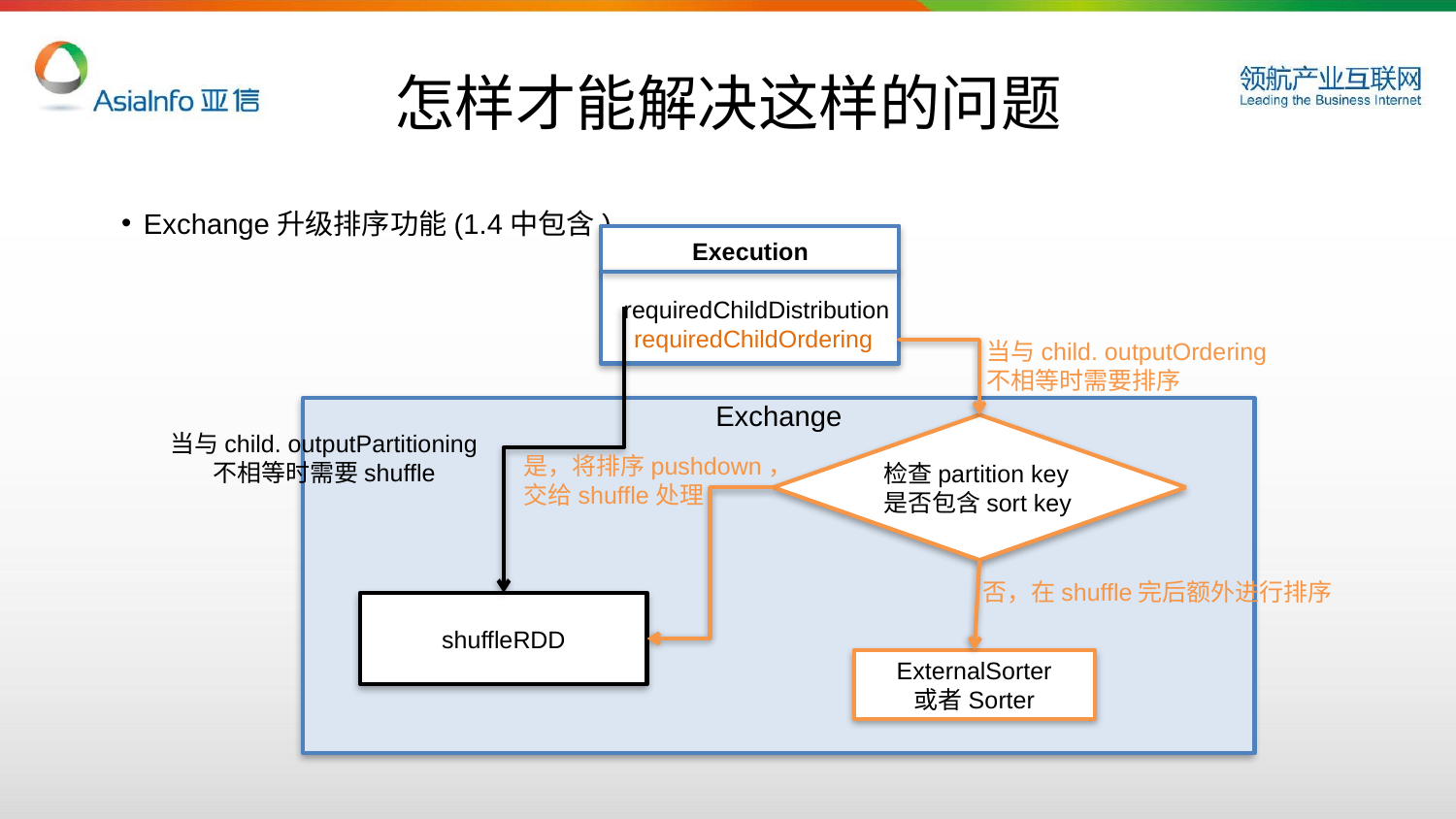

# 怎样才能解决这样的问题
Exchange升级排序功能(1.4中包含)

Execution

  requiredChildDistribution
 requiredChildOrdering
当与child. outputOrdering不相等时需要排序
Exchange
检查partition key是否包含sort key
当与child. outputPartitioning
不相等时需要shuffle
是，将排序pushdown，
交给shuffle处理
否，在shuffle完后额外进行排序
shuffleRDD
ExternalSorter
或者Sorter